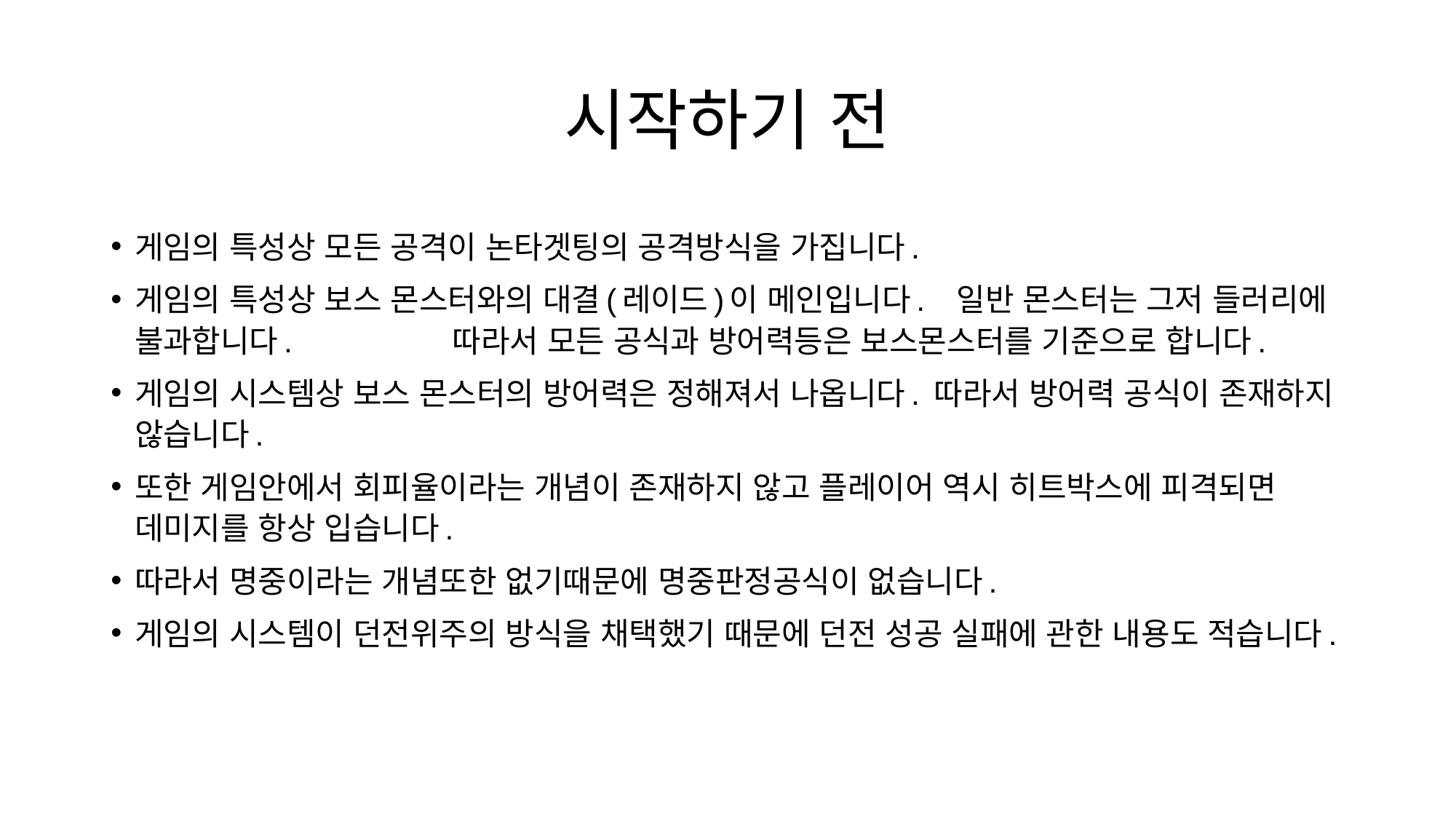

# 시작하기 전
게임의 특성상 모든 공격이 논타겟팅의 공격방식을 가집니다.
게임의 특성상 보스 몬스터와의 대결(레이드)이 메인입니다.		 일반 몬스터는 그저 들러리에 불과합니다. 			        따라서 모든 공식과 방어력등은 보스몬스터를 기준으로 합니다.
게임의 시스템상 보스 몬스터의 방어력은 정해져서 나옵니다. 따라서 방어력 공식이 존재하지 않습니다.
또한 게임안에서 회피율이라는 개념이 존재하지 않고 플레이어 역시 히트박스에 피격되면 데미지를 항상 입습니다.
따라서 명중이라는 개념또한 없기때문에 명중판정공식이 없습니다.
게임의 시스템이 던전위주의 방식을 채택했기 때문에 던전 성공 실패에 관한 내용도 적습니다.